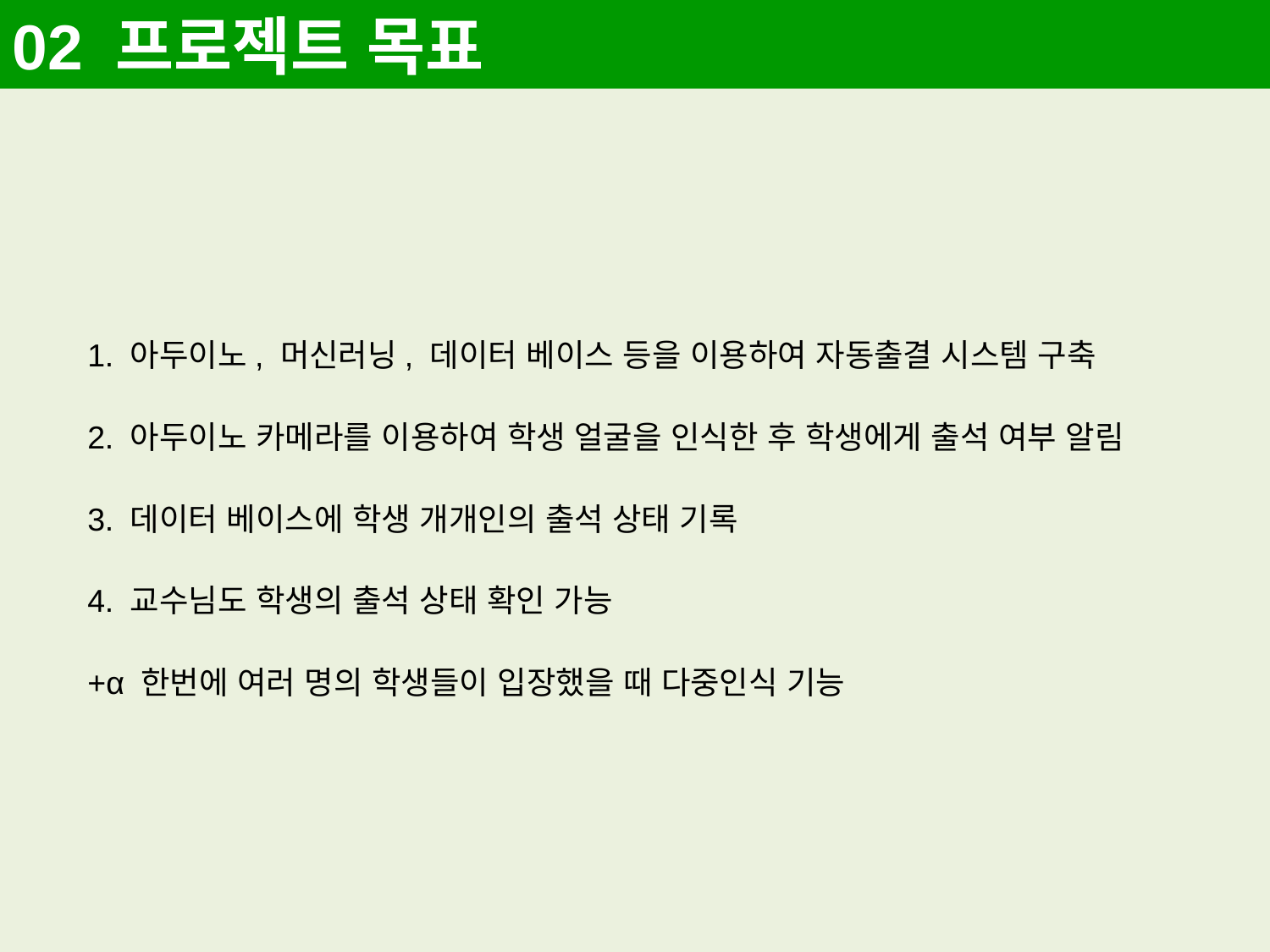

02 프로젝트 목표
1. 아두이노, 머신러닝, 데이터 베이스 등을 이용하여 자동출결 시스템 구축
2. 아두이노 카메라를 이용하여 학생 얼굴을 인식한 후 학생에게 출석 여부 알림
3. 데이터 베이스에 학생 개개인의 출석 상태 기록
4. 교수님도 학생의 출석 상태 확인 가능
+α 한번에 여러 명의 학생들이 입장했을 때 다중인식 기능